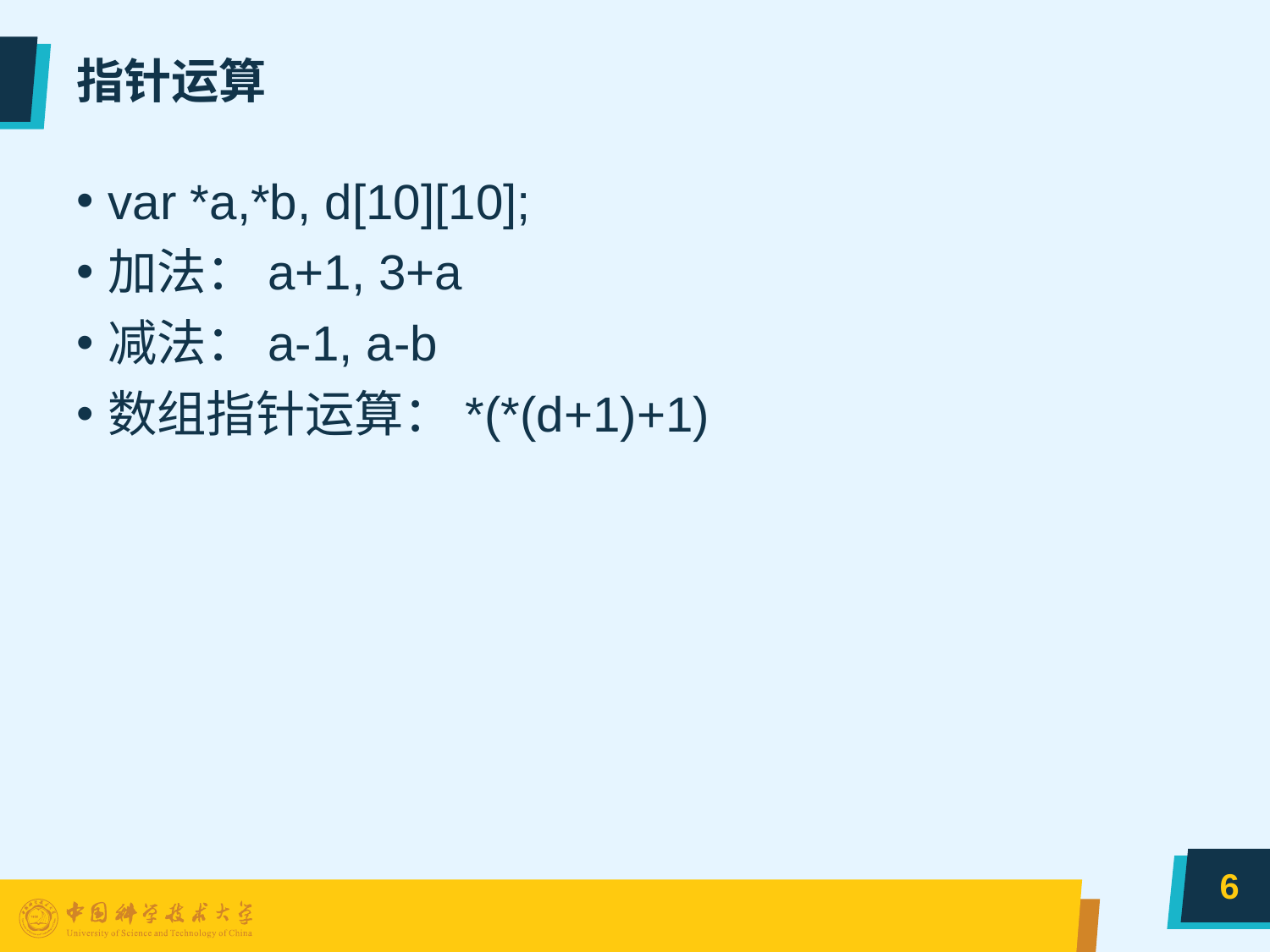

# 指针运算
var *a,*b, d[10][10];
加法：a+1, 3+a
减法：a-1, a-b
数组指针运算：*(*(d+1)+1)
6